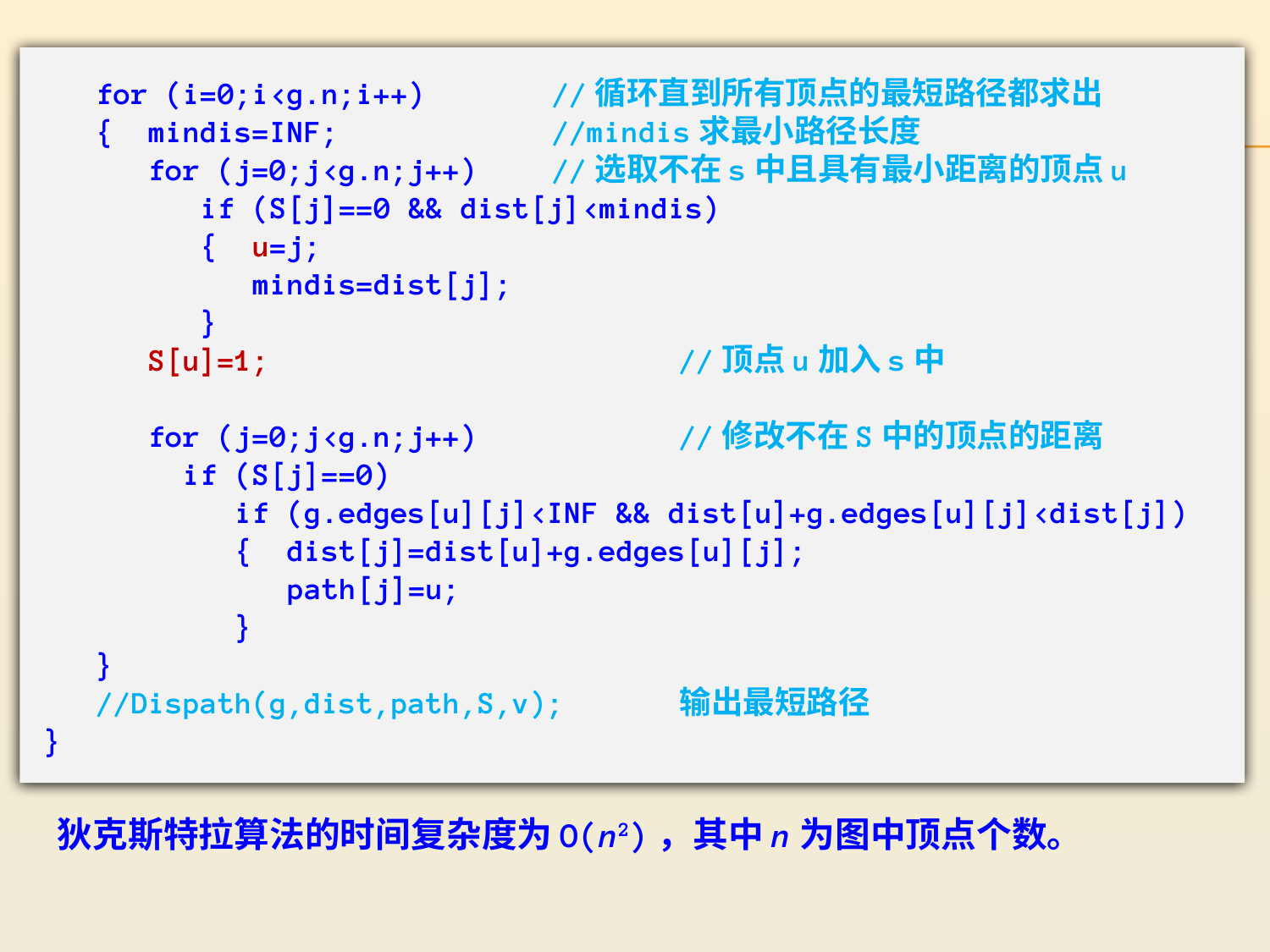

for (i=0;i<g.n;i++)	//循环直到所有顶点的最短路径都求出
   {  mindis=INF;		//mindis求最小路径长度
      for (j=0;j<g.n;j++)	//选取不在s中且具有最小距离的顶点u
         if (S[j]==0 && dist[j]<mindis)
         {  u=j;
            mindis=dist[j];
         }
      S[u]=1;				//顶点u加入s中
      for (j=0;j<g.n;j++)		//修改不在S中的顶点的距离
        if (S[j]==0)
           if (g.edges[u][j]<INF && dist[u]+g.edges[u][j]<dist[j])
           {  dist[j]=dist[u]+g.edges[u][j];
              path[j]=u;
           }
   }
   //Dispath(g,dist,path,S,v);	输出最短路径
}
狄克斯特拉算法的时间复杂度为O(n2)，其中n为图中顶点个数。